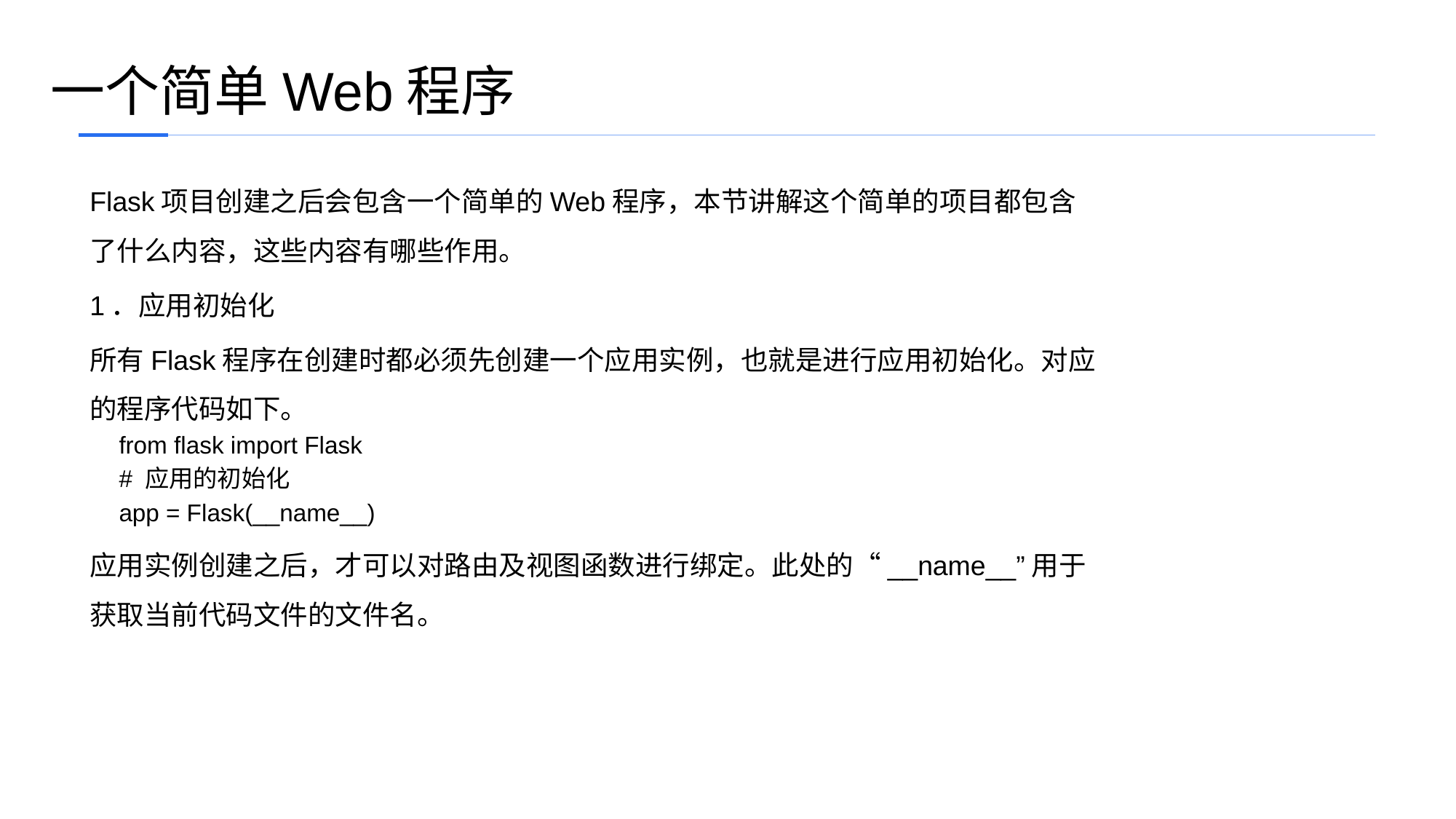

一个简单Web程序
Flask项目创建之后会包含一个简单的Web程序，本节讲解这个简单的项目都包含了什么内容，这些内容有哪些作用。
1．应用初始化
所有Flask程序在创建时都必须先创建一个应用实例，也就是进行应用初始化。对应的程序代码如下。
from flask import Flask
# 应用的初始化
app = Flask(__name__)
应用实例创建之后，才可以对路由及视图函数进行绑定。此处的“__name__”用于获取当前代码文件的文件名。